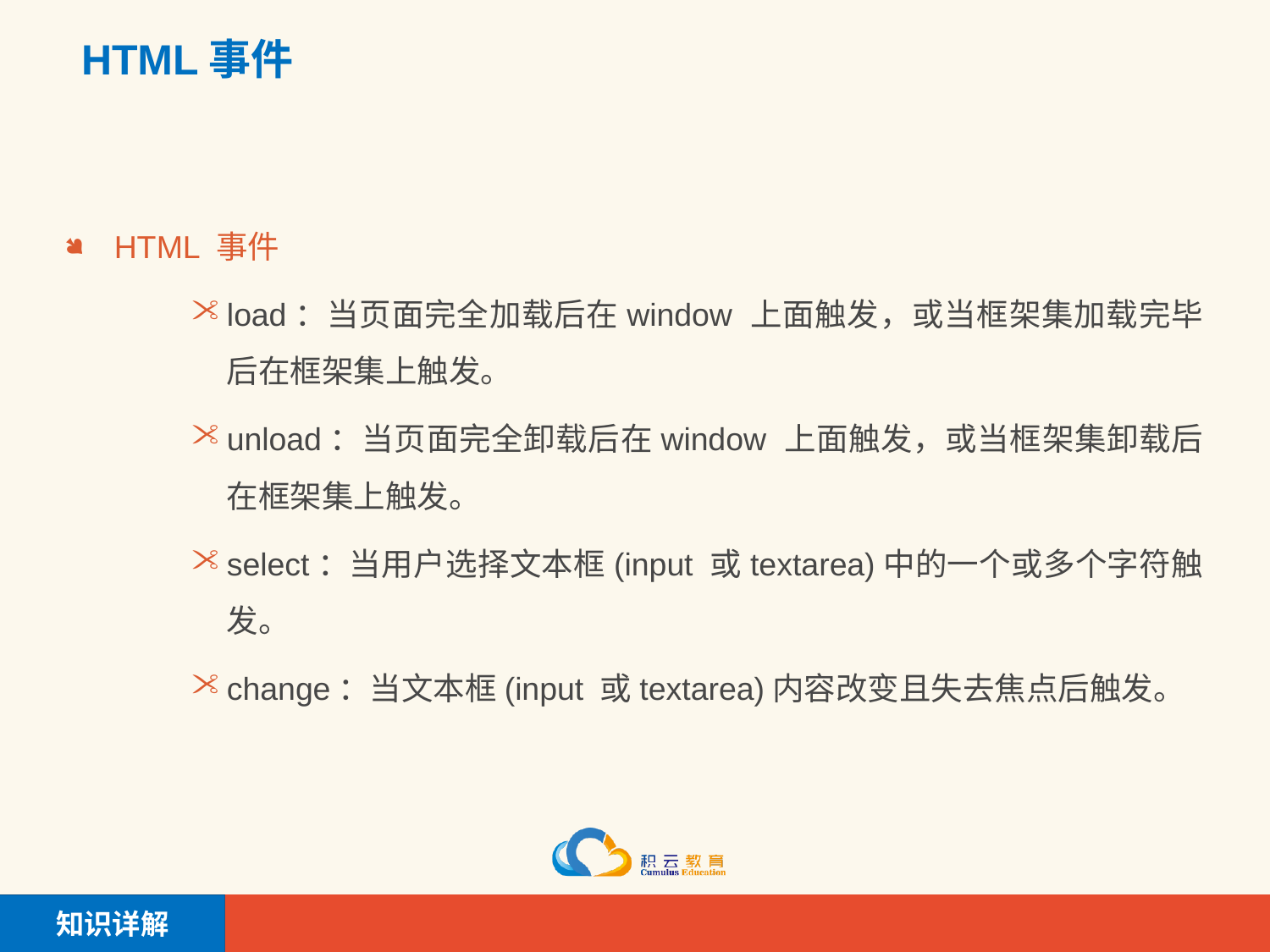

# HTML事件
HTML 事件
load：当页面完全加载后在window 上面触发，或当框架集加载完毕后在框架集上触发。
unload：当页面完全卸载后在window 上面触发，或当框架集卸载后在框架集上触发。
select：当用户选择文本框(input 或textarea)中的一个或多个字符触发。
change：当文本框(input 或textarea)内容改变且失去焦点后触发。